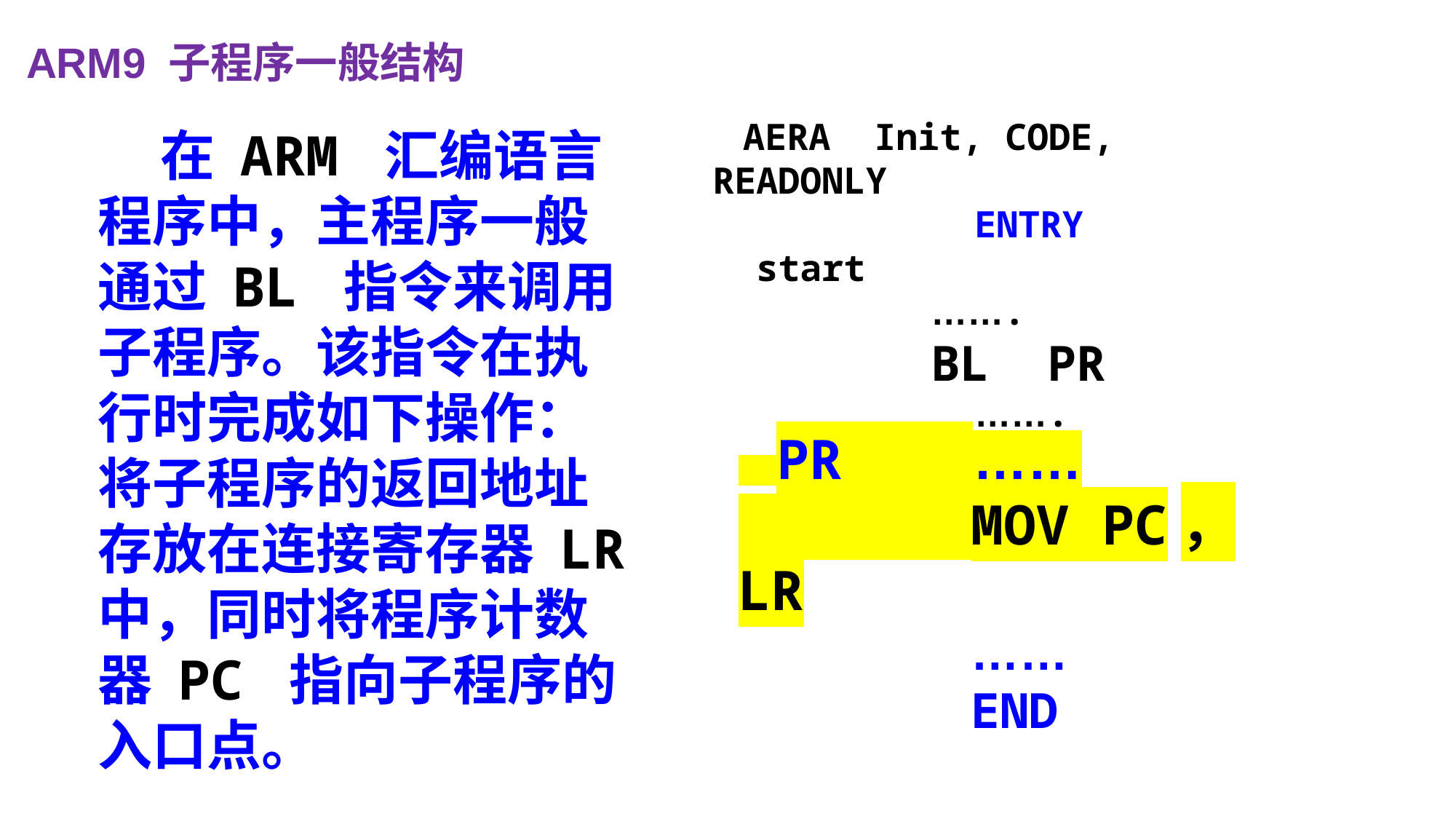

ARM9 子程序一般结构
    AERA  Init, CODE, READONLY
            ENTRY
  start
		…….
		BL  PR
            …….
    在 ARM 汇编语言程序中，主程序一般通过 BL 指令来调用子程序。该指令在执行时完成如下操作：将子程序的返回地址存放在连接寄存器 LR 中，同时将程序计数器 PC 指向子程序的入口点。
     PR    ……
        MOV PC，LR
        ……
        END